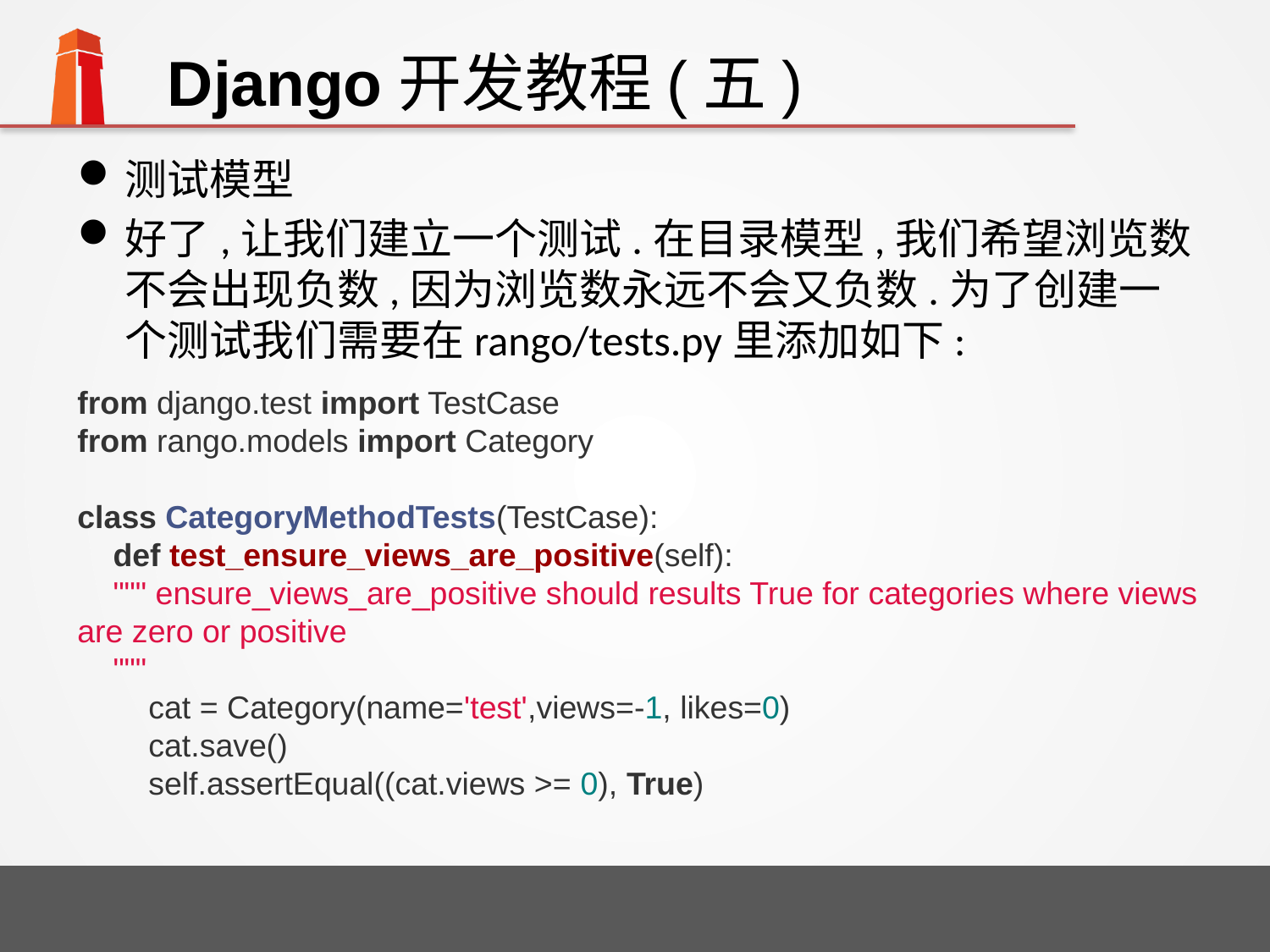

# Django开发教程(五)
测试模型
好了,让我们建立一个测试.在目录模型,我们希望浏览数不会出现负数,因为浏览数永远不会又负数.为了创建一个测试我们需要在rango/tests.py里添加如下:

from django.test import TestCase
from rango.models import Category

class CategoryMethodTests(TestCase):
    def test_ensure_views_are_positive(self):
    """ ensure_views_are_positive should results True for categories where views are zero or positive
    """
        cat = Category(name='test',views=-1, likes=0)
        cat.save()
        self.assertEqual((cat.views >= 0), True)